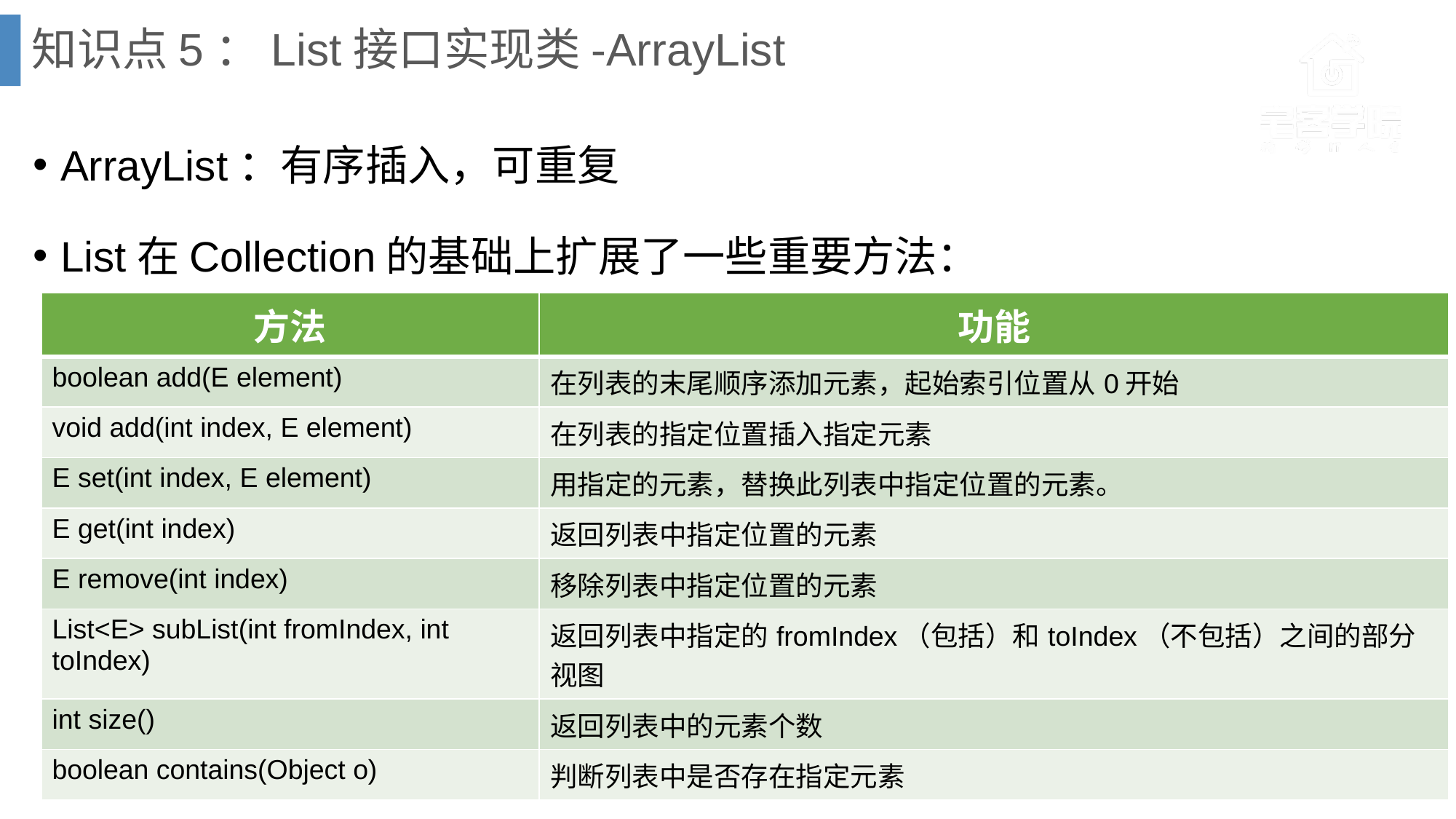

# 知识点5：List接口实现类-ArrayList
ArrayList：有序插入，可重复
List在Collection的基础上扩展了一些重要方法：

| 方法 | 功能 |
| --- | --- |
| boolean add(E element) | 在列表的末尾顺序添加元素，起始索引位置从0开始 |
| void add(int index, E element) | 在列表的指定位置插入指定元素 |
| E set(int index, E element) | 用指定的元素，替换此列表中指定位置的元素。 |
| E get(int index) | 返回列表中指定位置的元素 |
| E remove(int index) | 移除列表中指定位置的元素 |
| List<E> subList(int fromIndex, int toIndex) | 返回列表中指定的fromIndex（包括）和toIndex（不包括）之间的部分视图 |
| int size() | 返回列表中的元素个数 |
| boolean contains(Object o) | 判断列表中是否存在指定元素 |